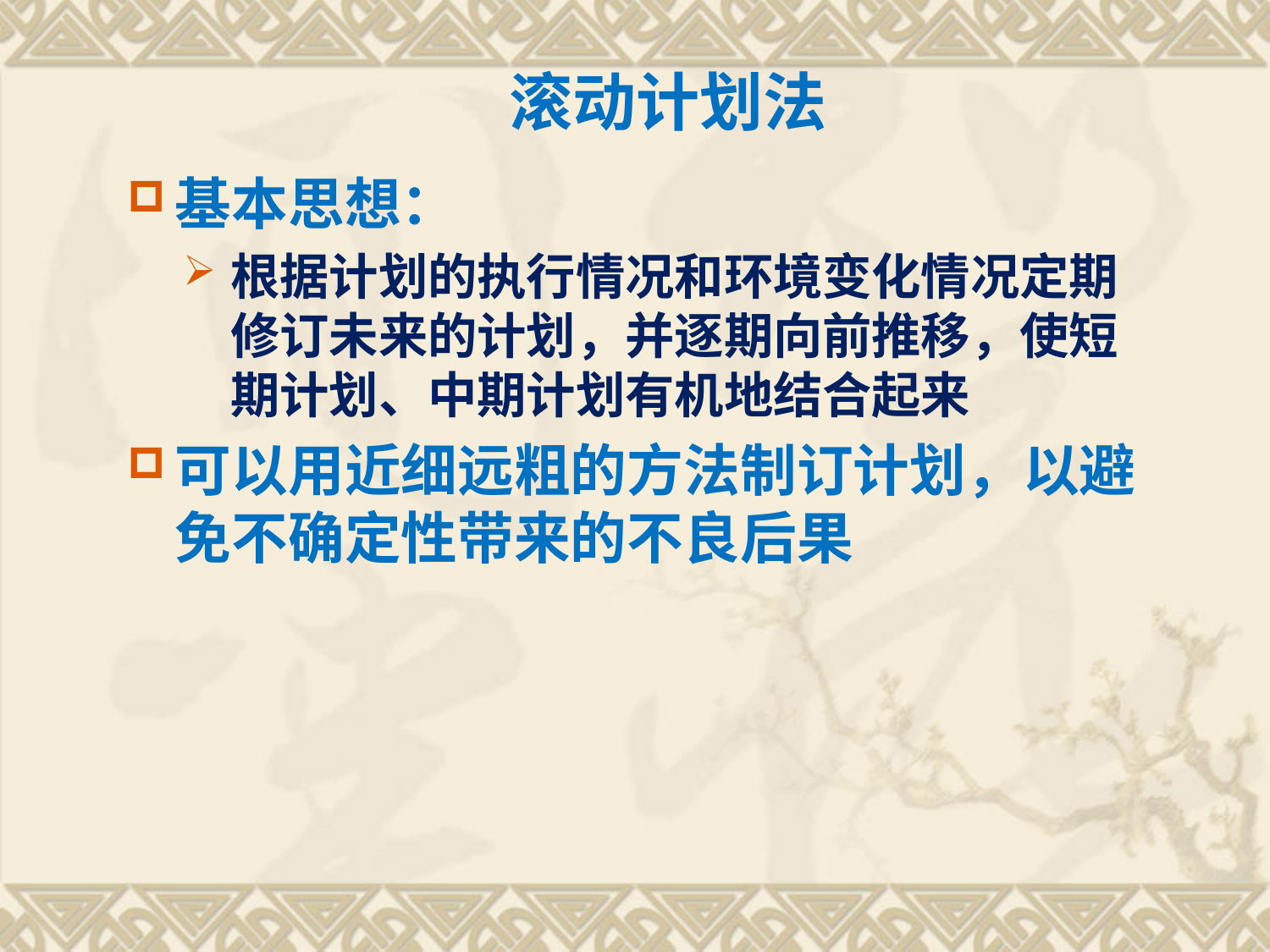

滚动计划法
基本思想：
根据计划的执行情况和环境变化情况定期修订未来的计划，并逐期向前推移，使短期计划、中期计划有机地结合起来
可以用近细远粗的方法制订计划，以避免不确定性带来的不良后果